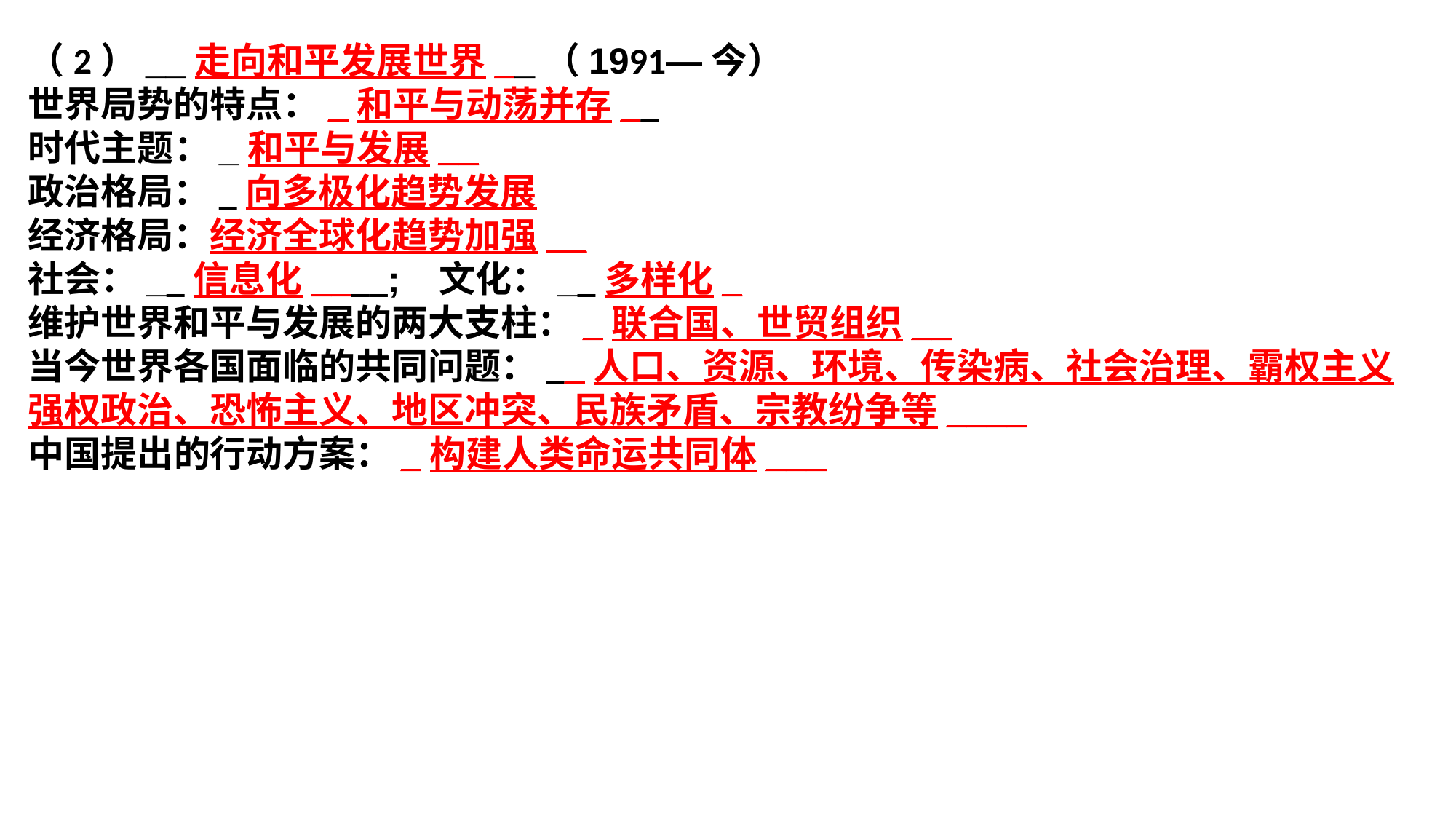

（2）__走向和平发展世界__（1991—今）
世界局势的特点：_和平与动荡并存__
时代主题：_和平与发展__
政治格局：_向多极化趋势发展
经济格局：经济全球化趋势加强__
社会：__信息化____;   文化：__多样化_
维护世界和平与发展的两大支柱：_联合国、世贸组织__
当今世界各国面临的共同问题：__人口、资源、环境、传染病、社会治理、霸权主义强权政治、恐怖主义、地区冲突、民族矛盾、宗教纷争等____
中国提出的行动方案：_构建人类命运共同体___